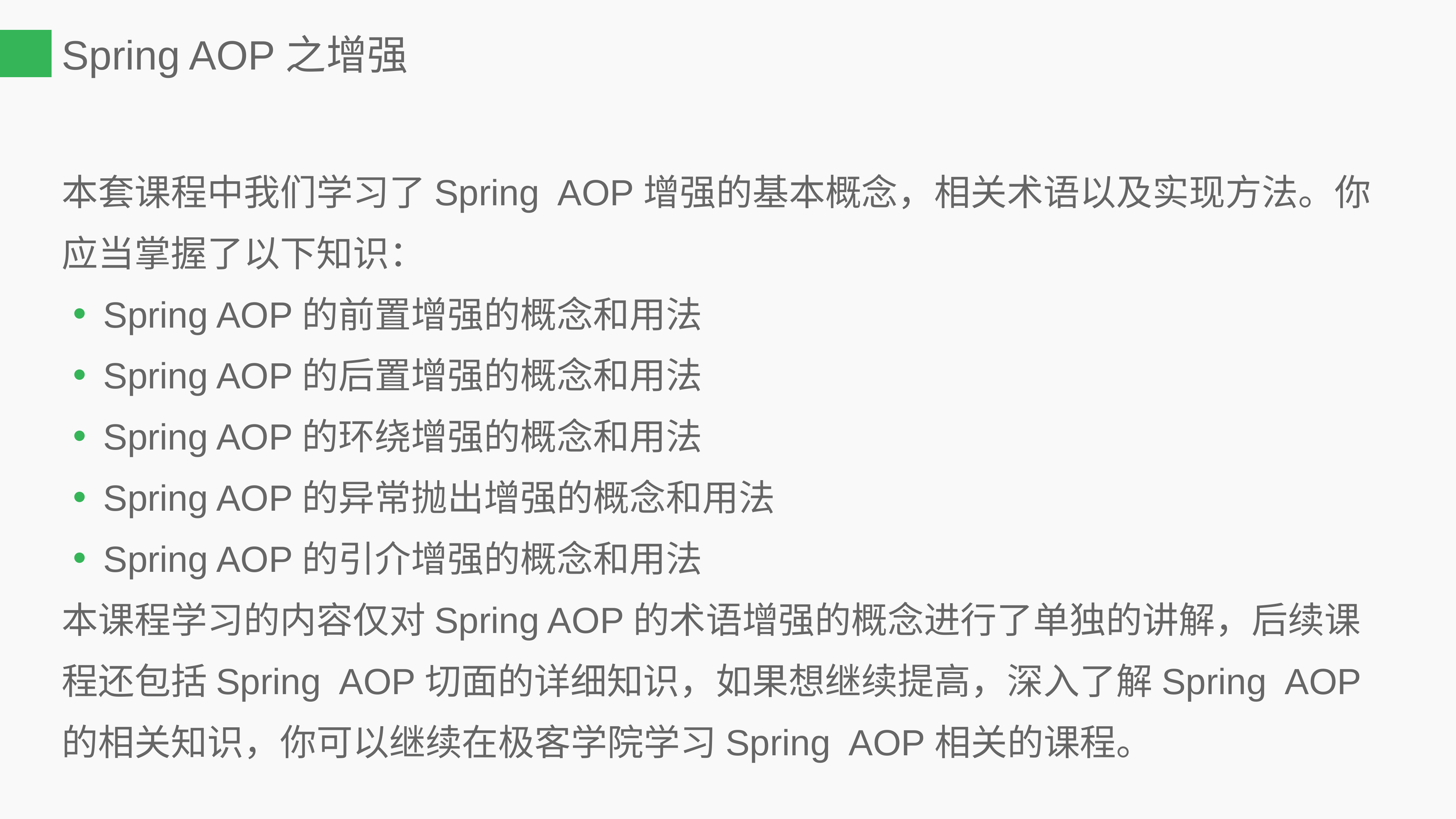

# Spring AOP之增强
本套课程中我们学习了Spring  AOP增强的基本概念，相关术语以及实现方法。你应当掌握了以下知识：
Spring AOP的前置增强的概念和用法
Spring AOP的后置增强的概念和用法
Spring AOP的环绕增强的概念和用法
Spring AOP的异常抛出增强的概念和用法
Spring AOP的引介增强的概念和用法
本课程学习的内容仅对Spring AOP的术语增强的概念进行了单独的讲解，后续课程还包括Spring  AOP切面的详细知识，如果想继续提高，深入了解Spring  AOP的相关知识，你可以继续在极客学院学习Spring  AOP相关的课程。